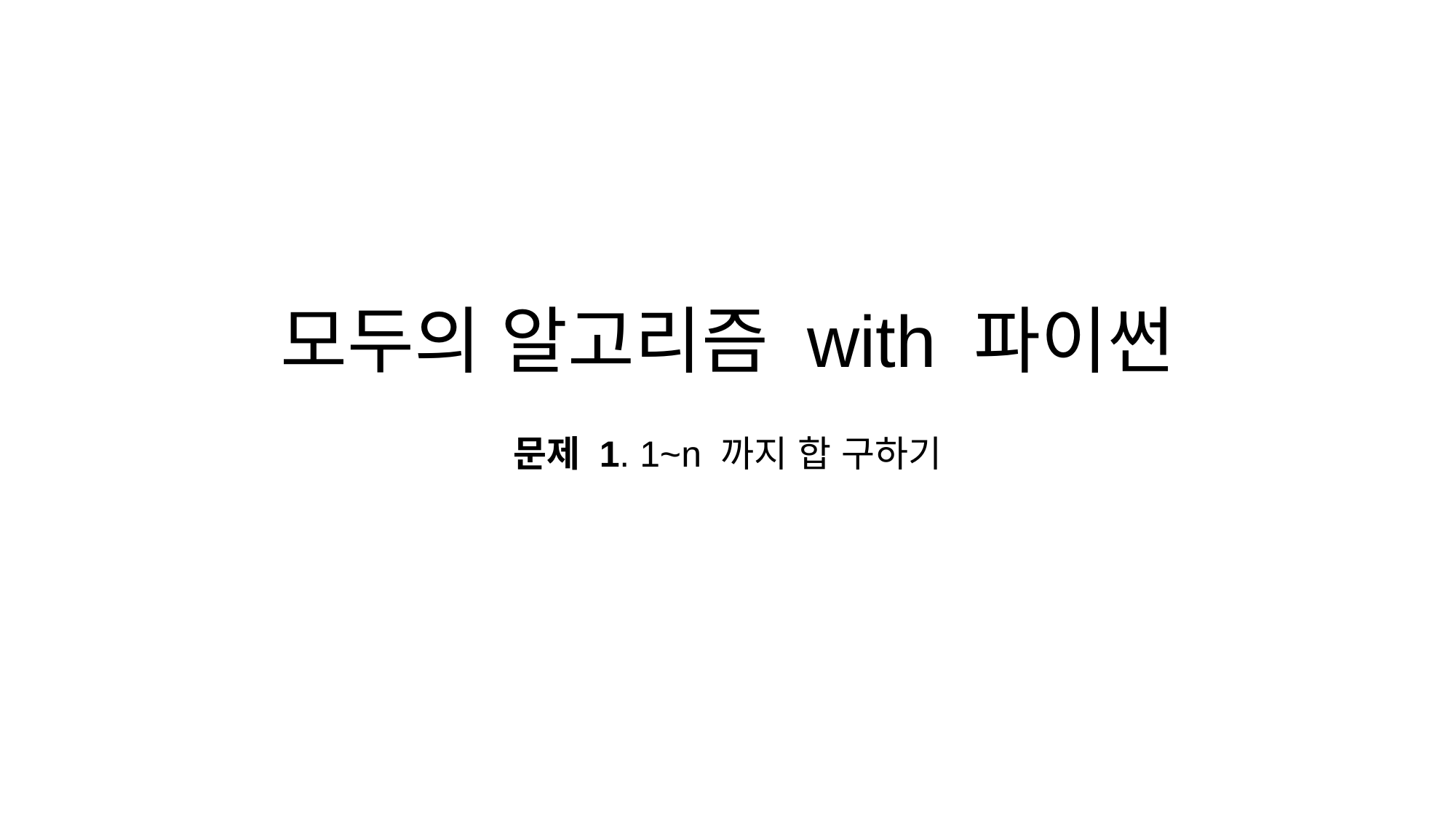

# 모두의 알고리즘 with 파이썬
문제 1. 1~n 까지 합 구하기